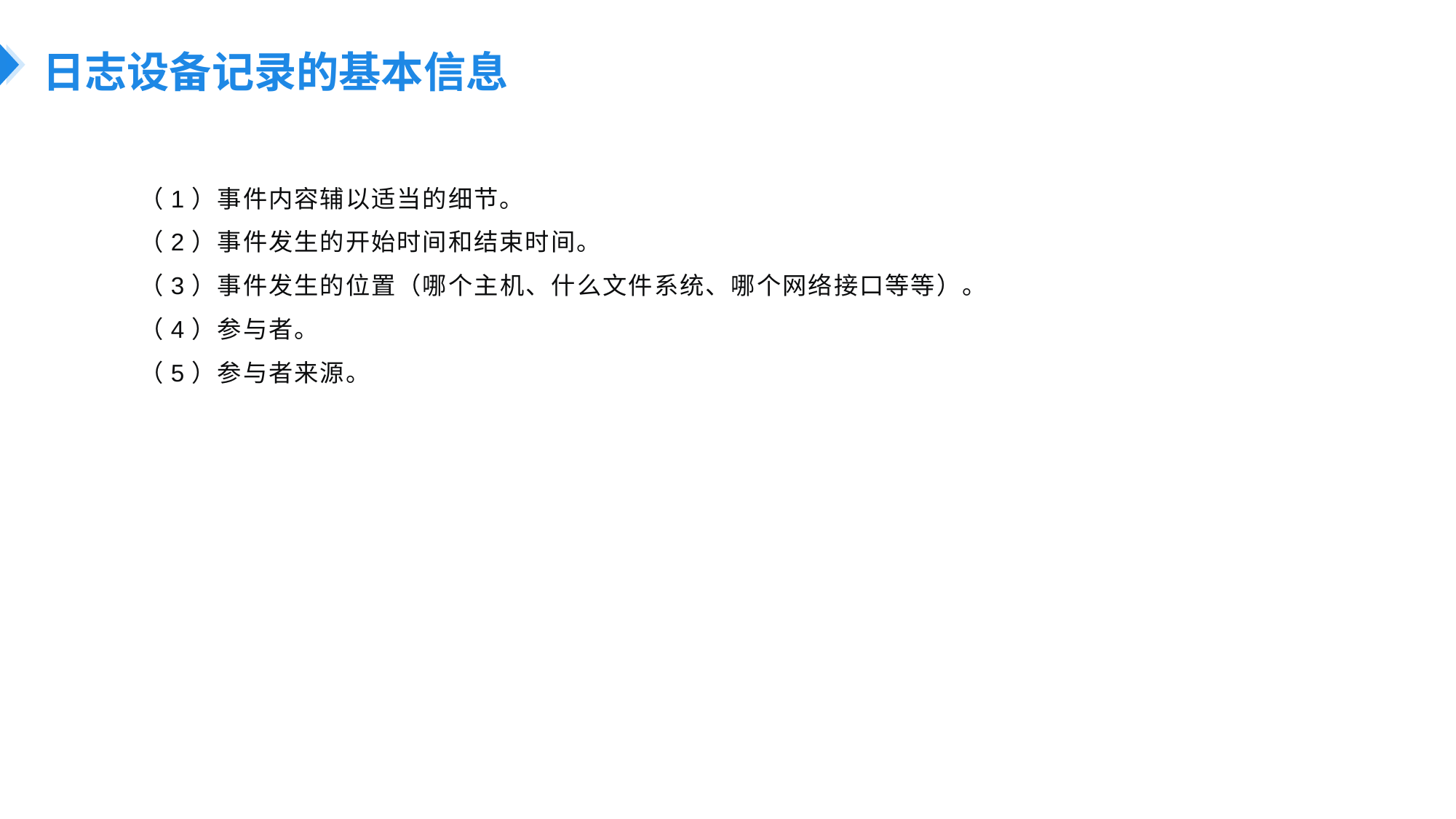

# 日志设备记录的基本信息
（1）事件内容辅以适当的细节。
（2）事件发生的开始时间和结束时间。
（3）事件发生的位置（哪个主机、什么文件系统、哪个网络接口等等）。
（4）参与者。
（5）参与者来源。